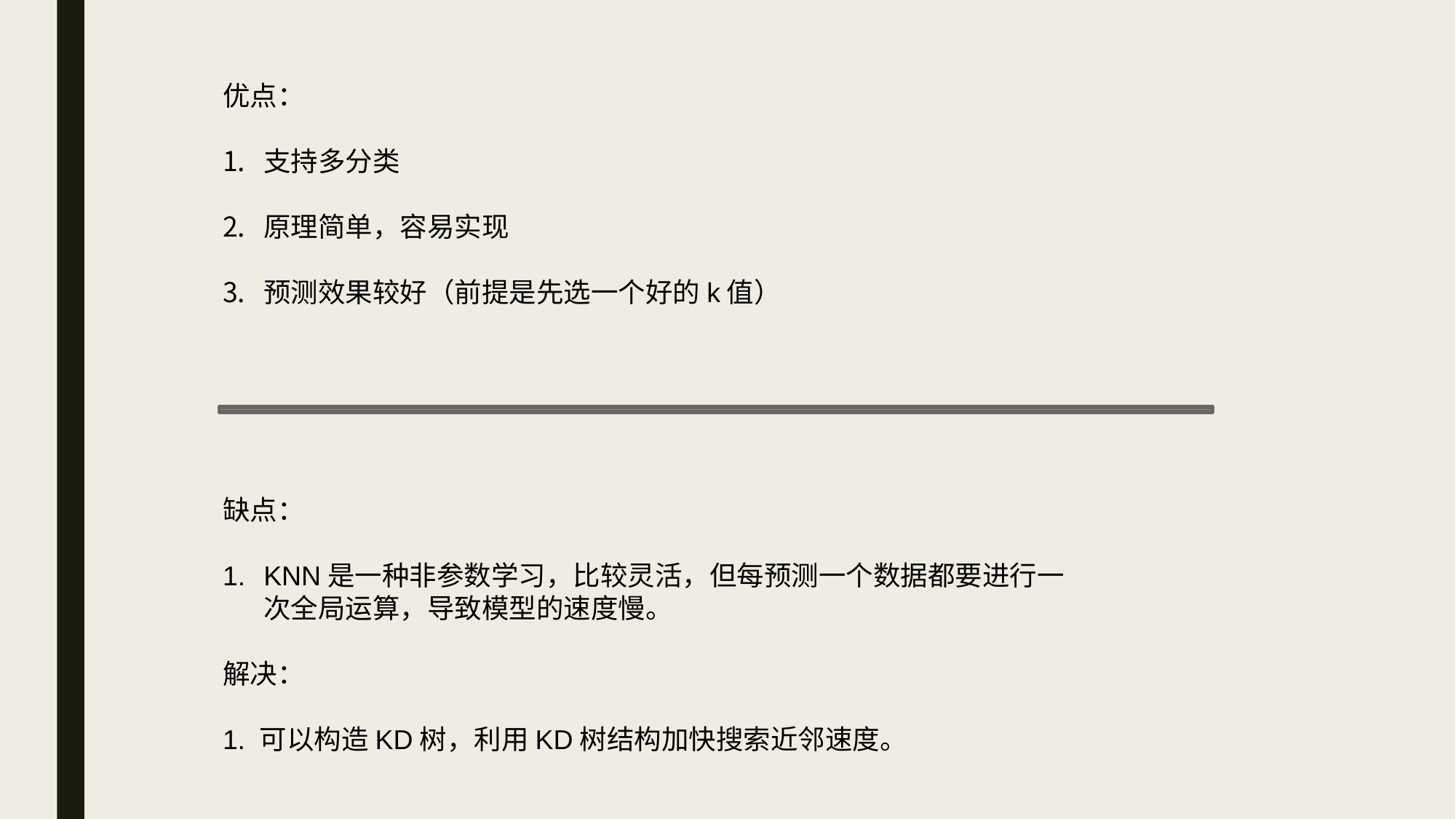

优点：

支持多分类

原理简单，容易实现

预测效果较好（前提是先选一个好的k值）

缺点：

KNN是一种非参数学习，比较灵活，但每预测一个数据都要进行一次全局运算，导致模型的速度慢。

解决：

1. 可以构造KD树，利用KD树结构加快搜索近邻速度。